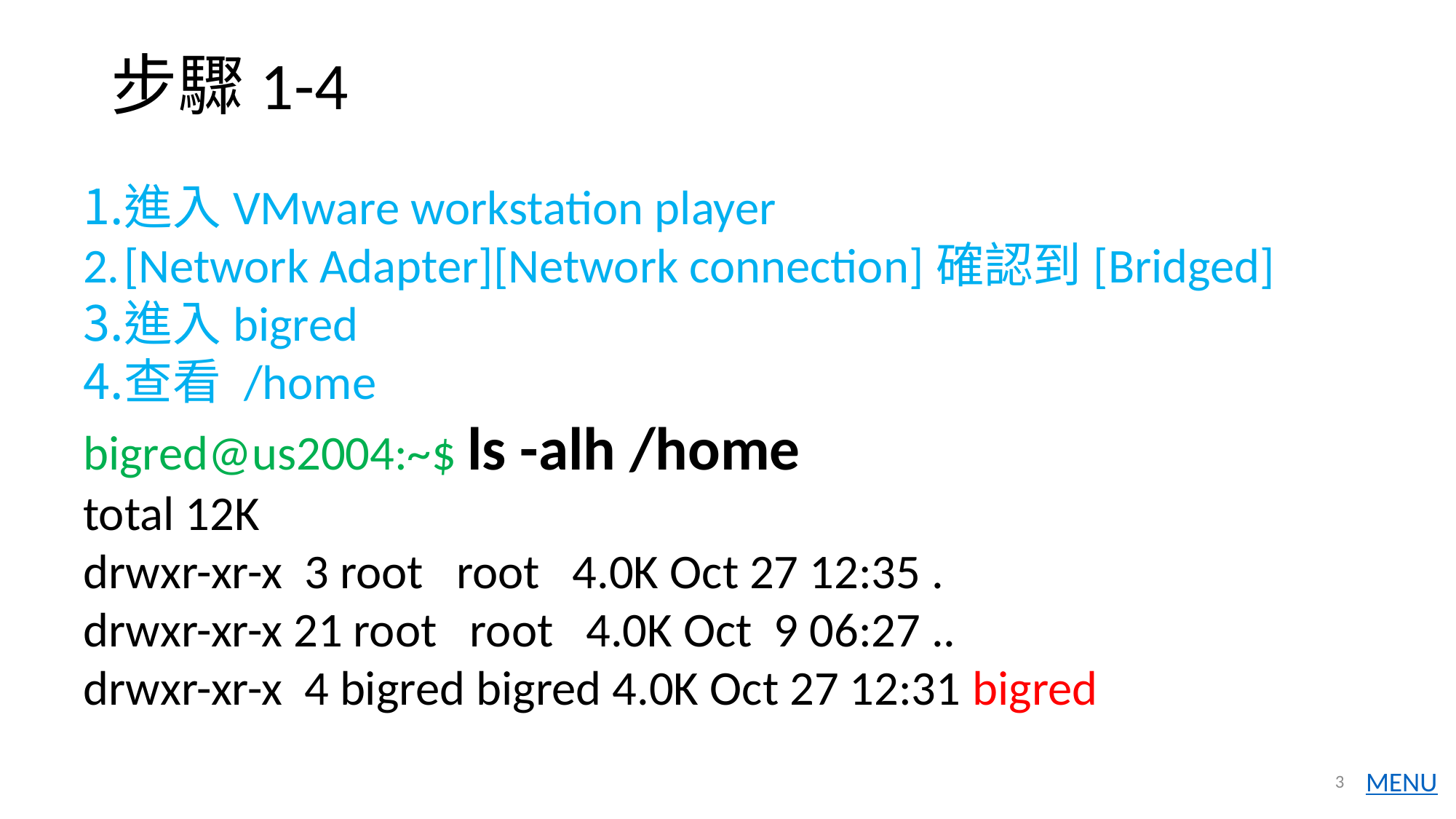

# 步驟1-4
進入VMware workstation player
[Network Adapter][Network connection]確認到[Bridged]
進入bigred
查看 /home
bigred@us2004:~$ ls -alh /home
total 12K
drwxr-xr-x  3 root   root   4.0K Oct 27 12:35 .
drwxr-xr-x 21 root   root   4.0K Oct  9 06:27 ..
drwxr-xr-x  4 bigred bigred 4.0K Oct 27 12:31 bigred
3